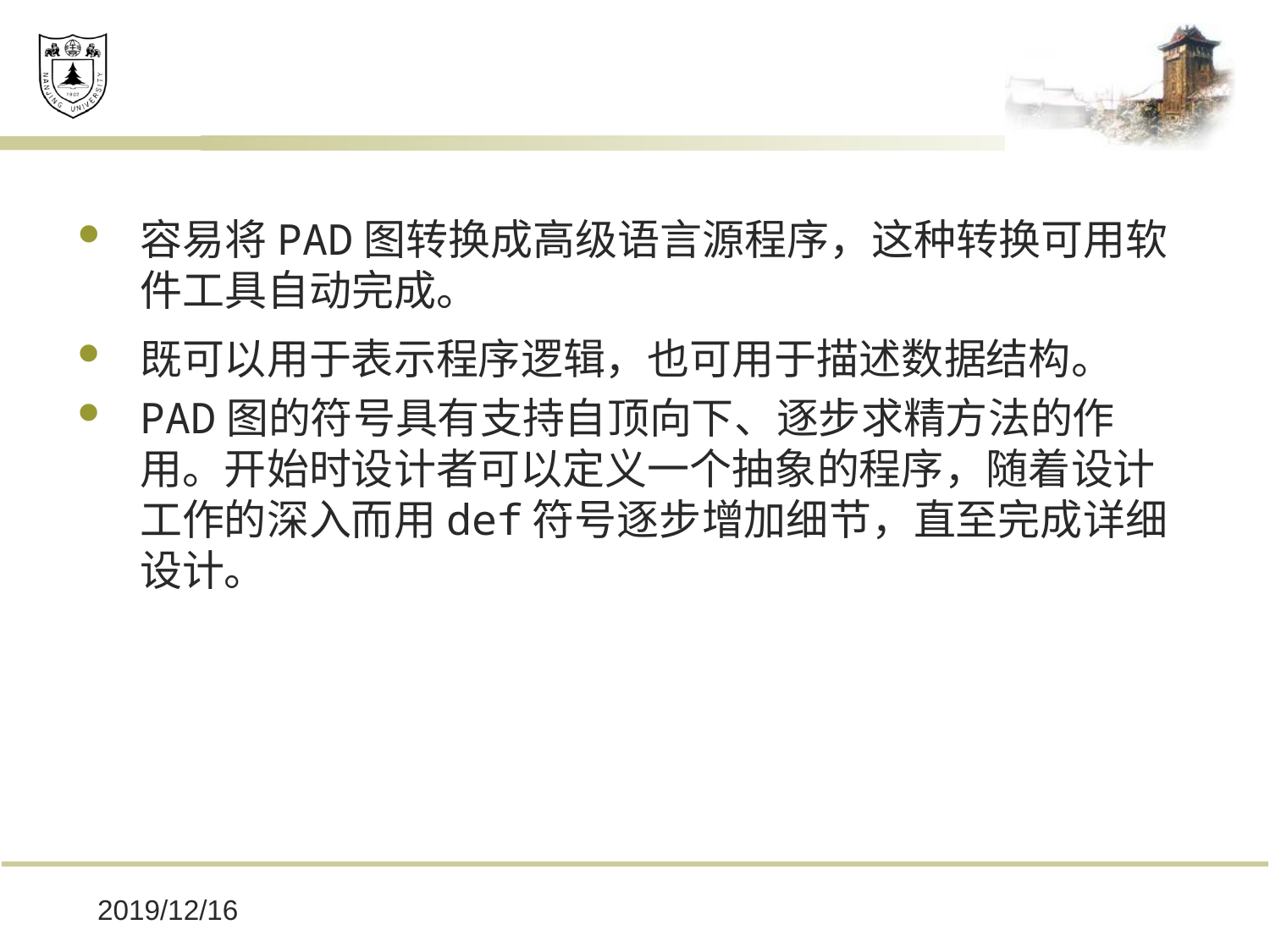

容易将PAD图转换成高级语言源程序，这种转换可用软件工具自动完成。
既可以用于表示程序逻辑，也可用于描述数据结构。
PAD图的符号具有支持自顶向下、逐步求精方法的作用。开始时设计者可以定义一个抽象的程序，随着设计工作的深入而用def符号逐步增加细节，直至完成详细设计。
2019/12/16